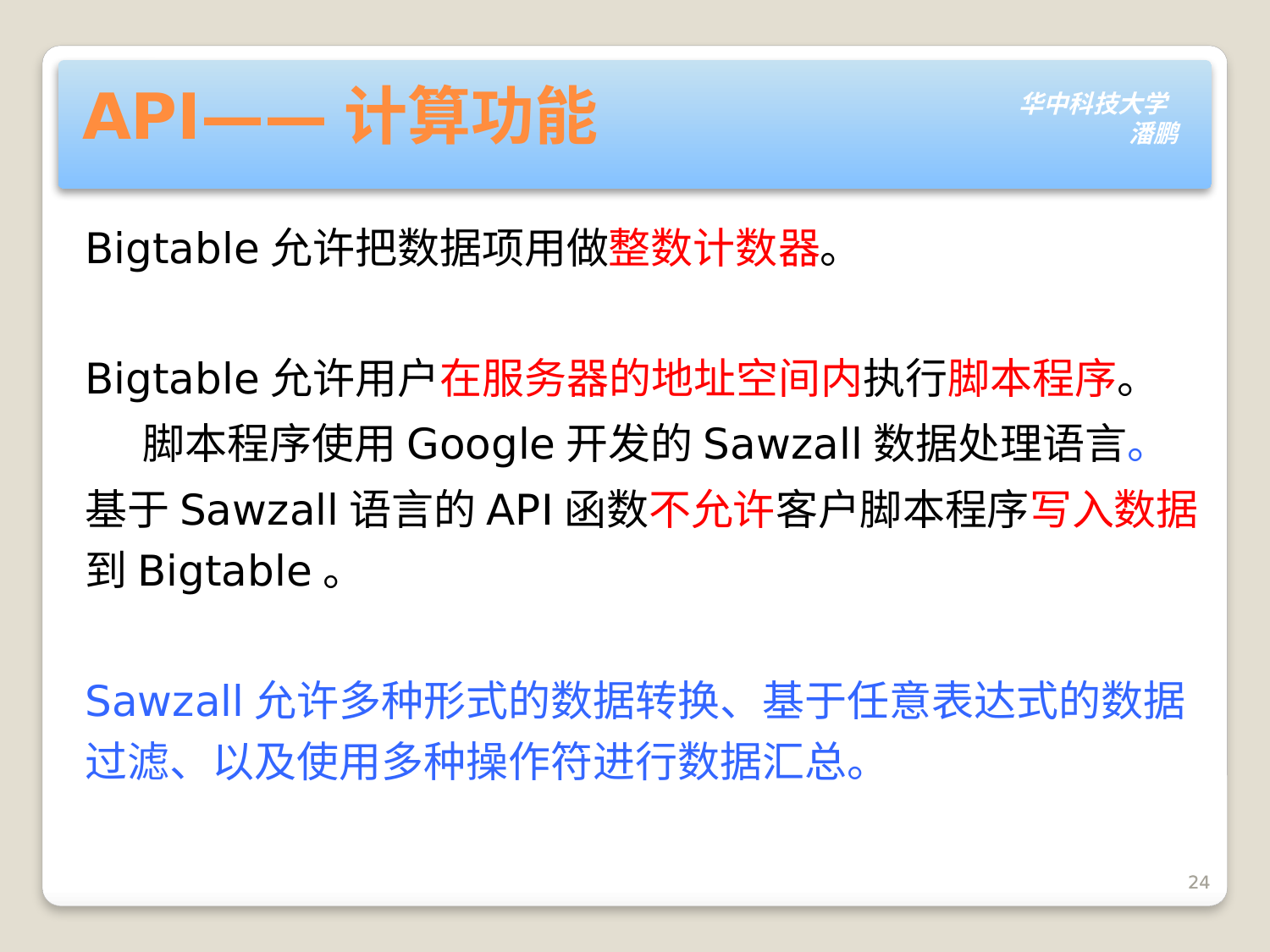

# API——计算功能
Bigtable允许把数据项用做整数计数器。

Bigtable允许用户在服务器的地址空间内执行脚本程序。
     脚本程序使用Google开发的Sawzall数据处理语言。
基于Sawzall语言的API函数不允许客户脚本程序写入数据到Bigtable。

Sawzall允许多种形式的数据转换、基于任意表达式的数据过滤、以及使用多种操作符进行数据汇总。

24
24